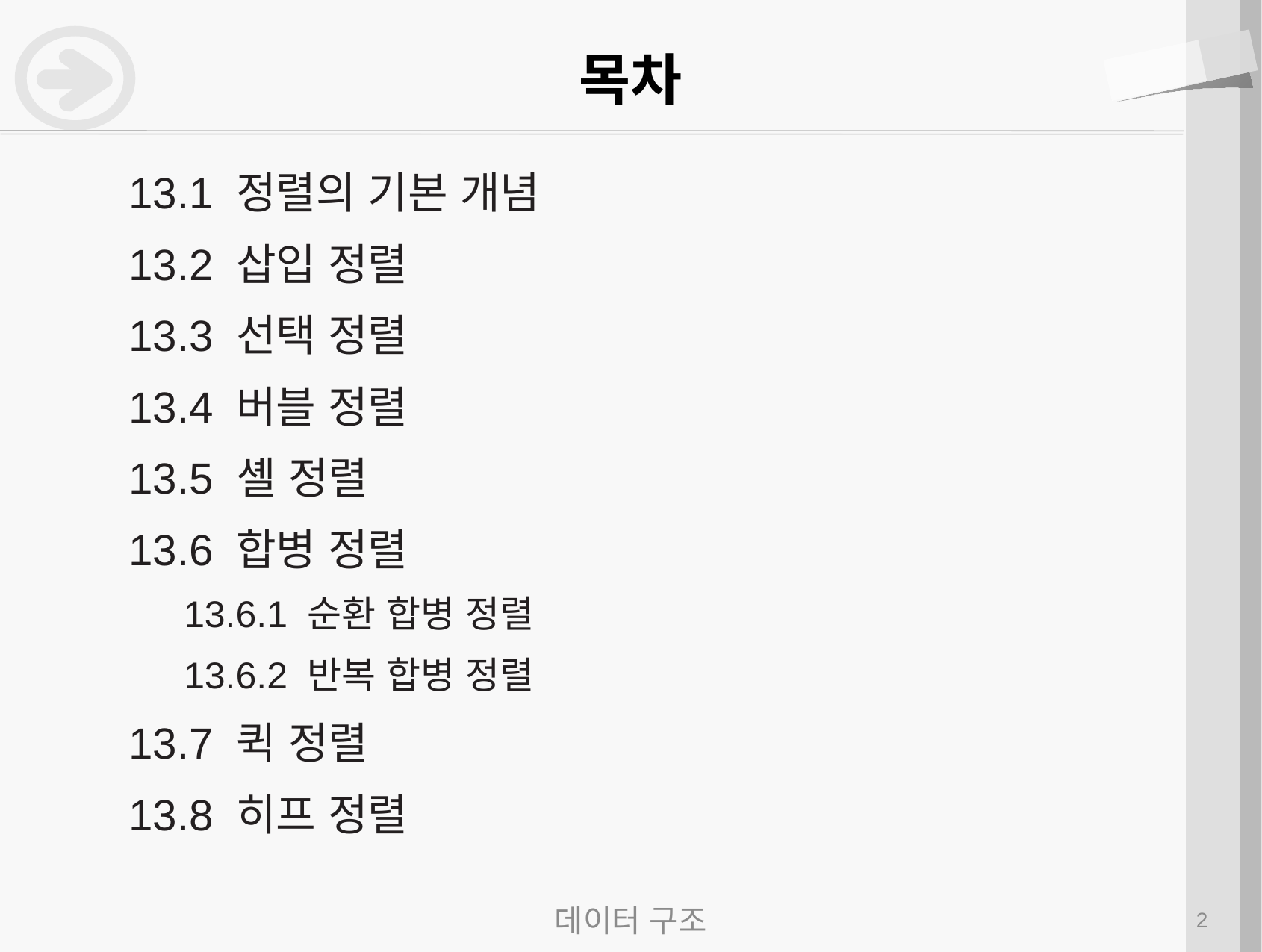

# 목차
13.1 정렬의 기본 개념
13.2 삽입 정렬
13.3 선택 정렬
13.4 버블 정렬
13.5 셸 정렬
13.6 합병 정렬
13.6.1 순환 합병 정렬
13.6.2 반복 합병 정렬
13.7 퀵 정렬
13.8 히프 정렬
데이터 구조
2